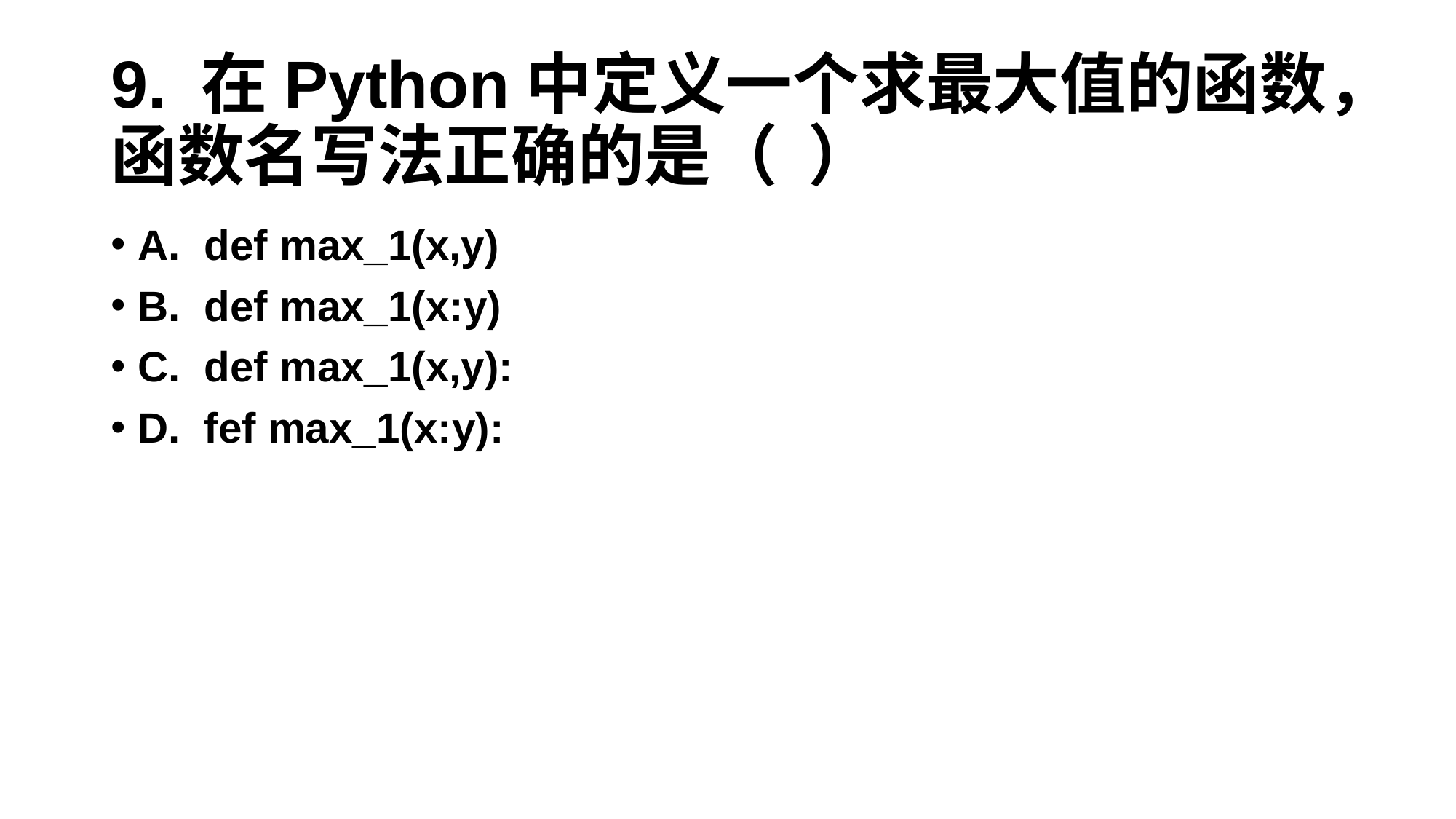

# 9. 在Python中定义一个求最大值的函数，函数名写法正确的是（  ）
A.  def max_1(x,y)
B.  def max_1(x:y)
C.  def max_1(x,y):
D.  fef max_1(x:y):